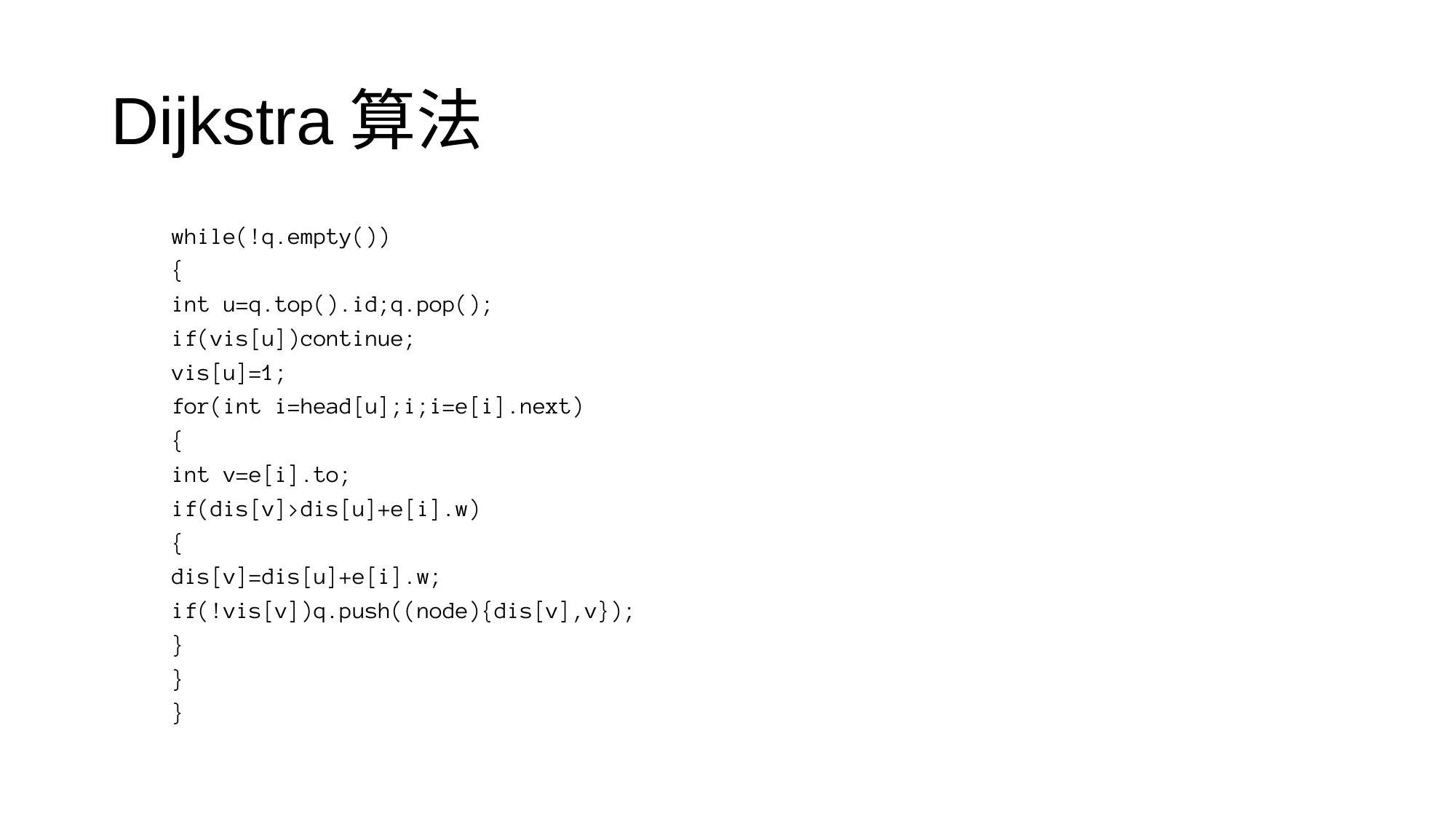

# Dijkstra算法
	while(!q.empty())
	{
		int u=q.top().id;q.pop();
		if(vis[u])continue;
		vis[u]=1;
		for(int i=head[u];i;i=e[i].next)
		{
			int v=e[i].to;
			if(dis[v]>dis[u]+e[i].w)
			{
				dis[v]=dis[u]+e[i].w;
				if(!vis[v])q.push((node){dis[v],v});
			}
		}
	}